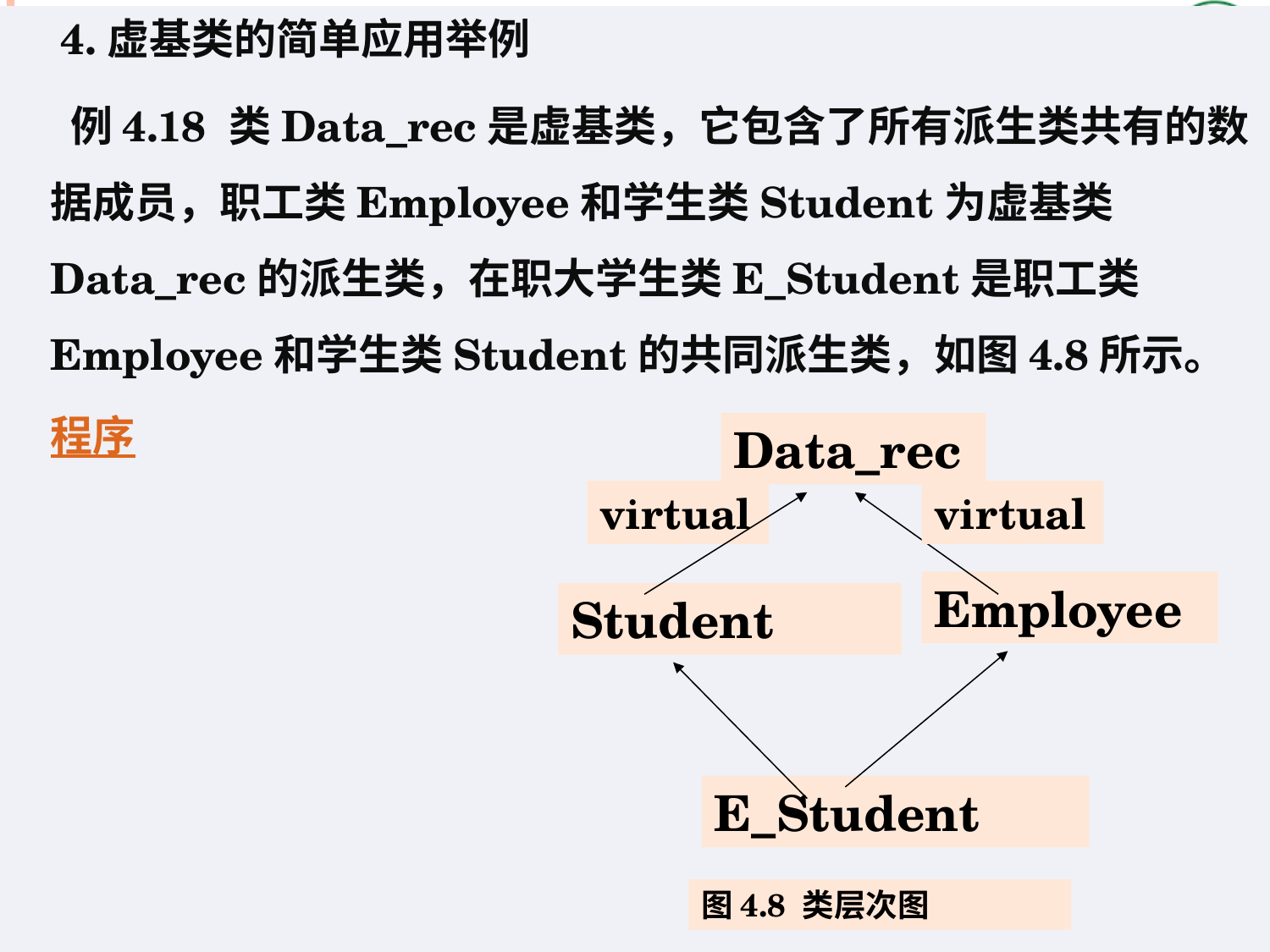

4.虚基类的简单应用举例
     例4.18 类Data_rec是虚基类，它包含了所有派生类共有的数据成员，职工类Employee和学生类Student为虚基类Data_rec的派生类，在职大学生类E_Student是职工类Employee和学生类Student的共同派生类，如图4.8所示。程序

Data_rec
virtual
virtual

Employee
Student

E_Student
图4.8 类层次图